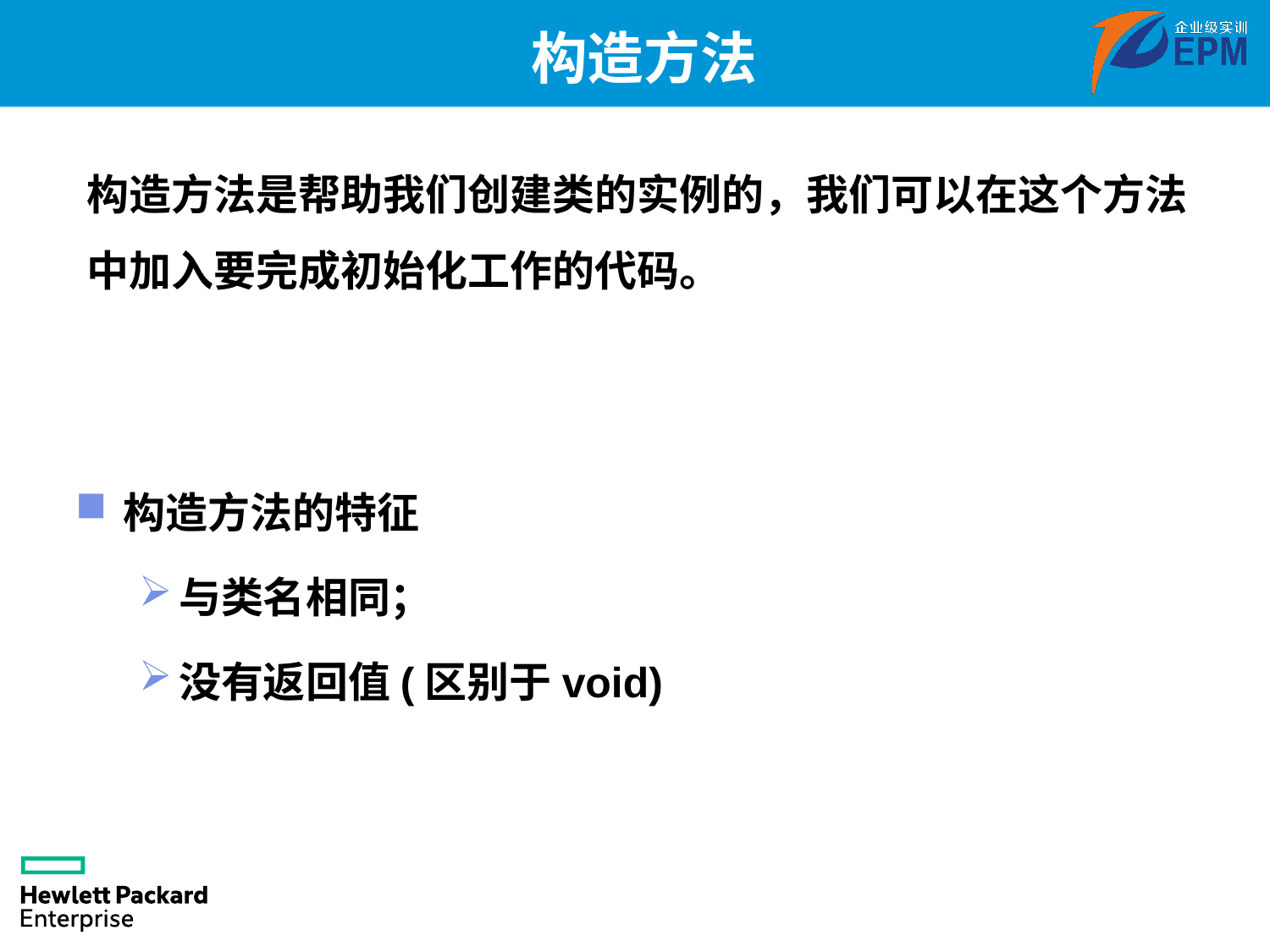

# 构造方法
构造方法是帮助我们创建类的实例的，我们可以在这个方法中加入要完成初始化工作的代码。
构造方法的特征
与类名相同；
没有返回值(区别于void)